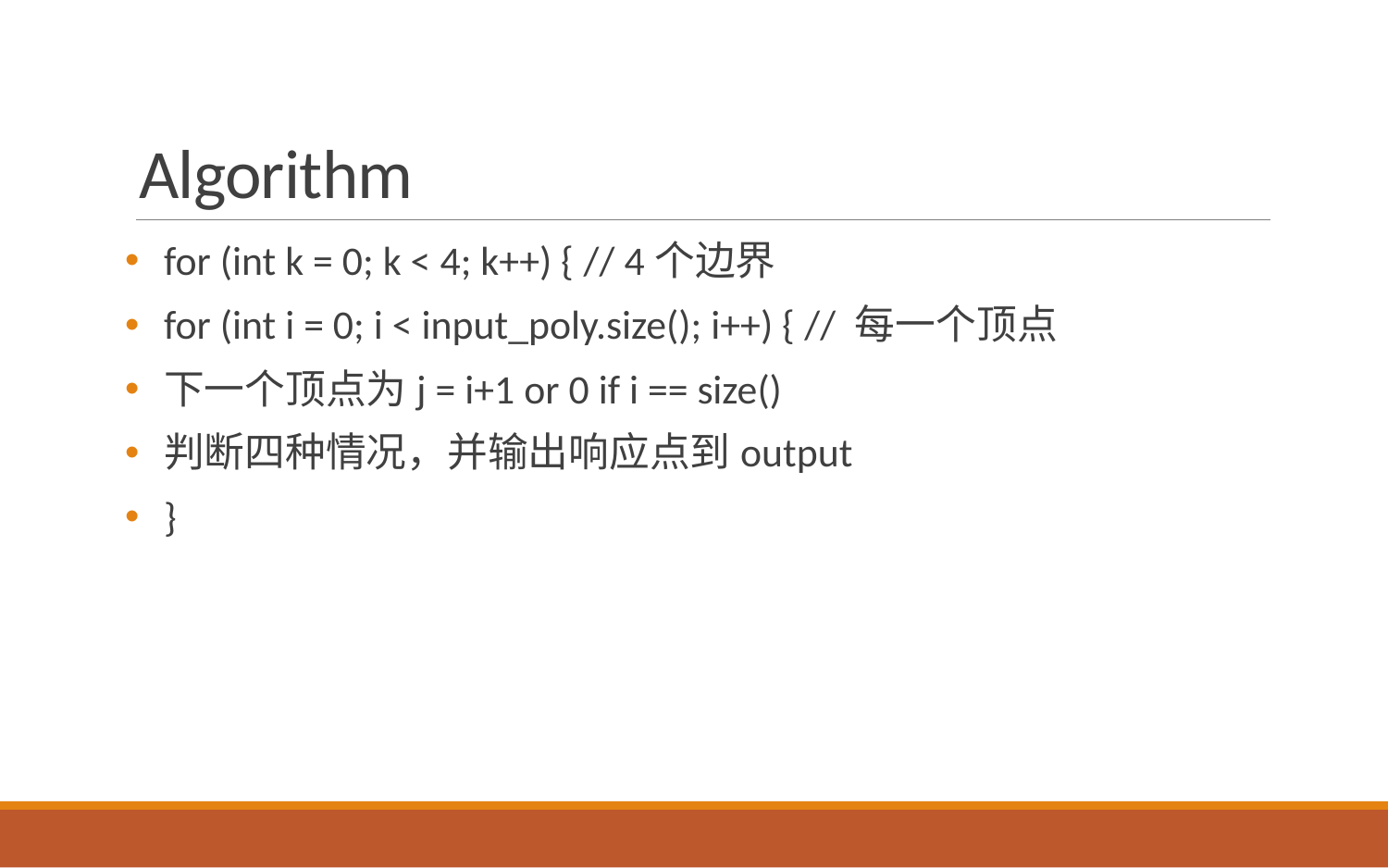

# Algorithm
for (int k = 0; k < 4; k++) { // 4个边界
for (int i = 0; i < input_poly.size(); i++) { // 每一个顶点
下一个顶点为j = i+1 or 0 if i == size()
判断四种情况，并输出响应点到output
}